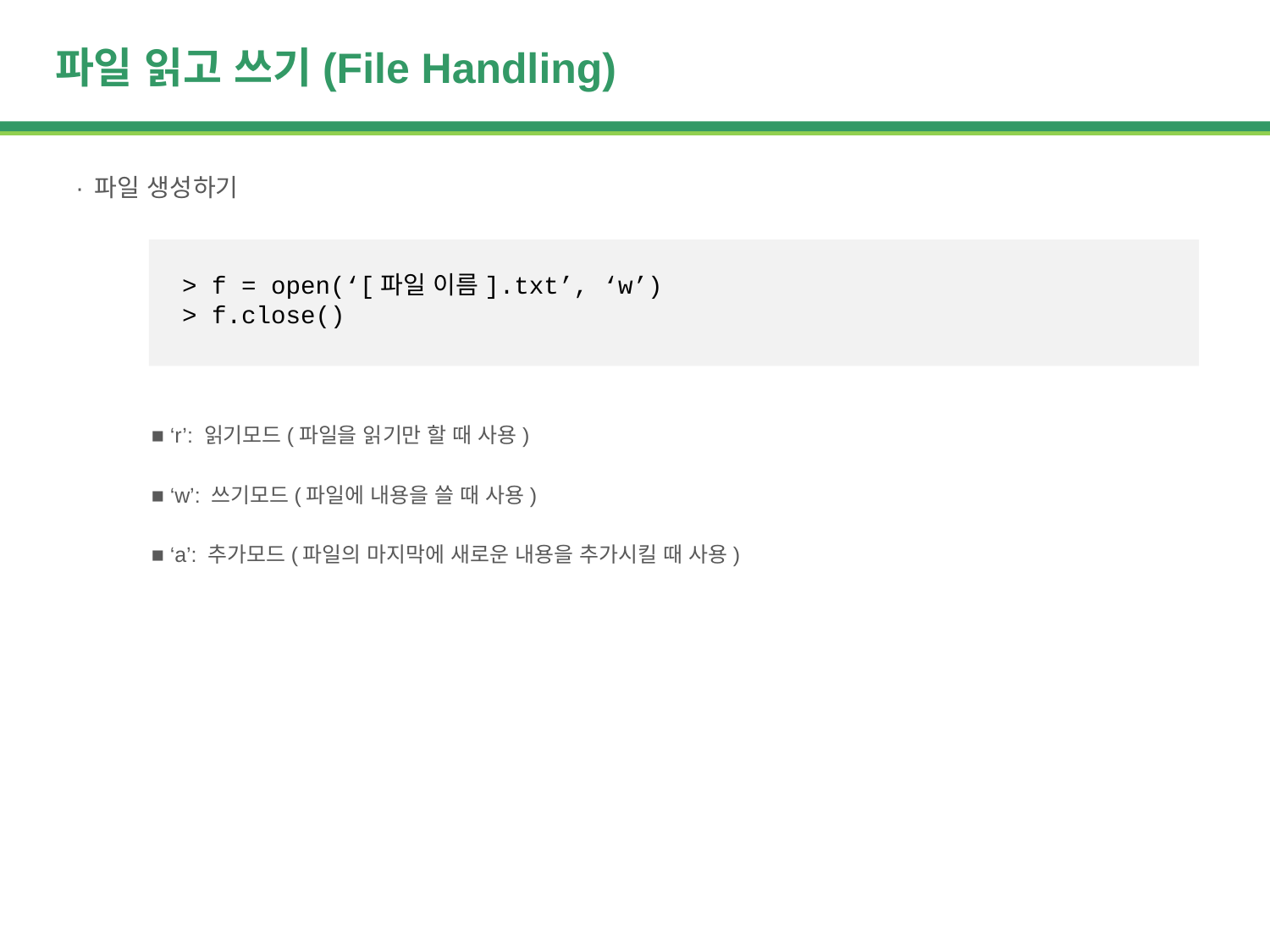

파일 읽고 쓰기(File Handling)

∙ 파일 생성하기

> f = open(‘[파일 이름].txt’, ‘w’)
> f.close()
■ ‘r’: 읽기모드(파일을 읽기만 할 때 사용)
■ ‘w’: 쓰기모드(파일에 내용을 쓸 때 사용)
■ ‘a’: 추가모드(파일의 마지막에 새로운 내용을 추가시킬 때 사용)